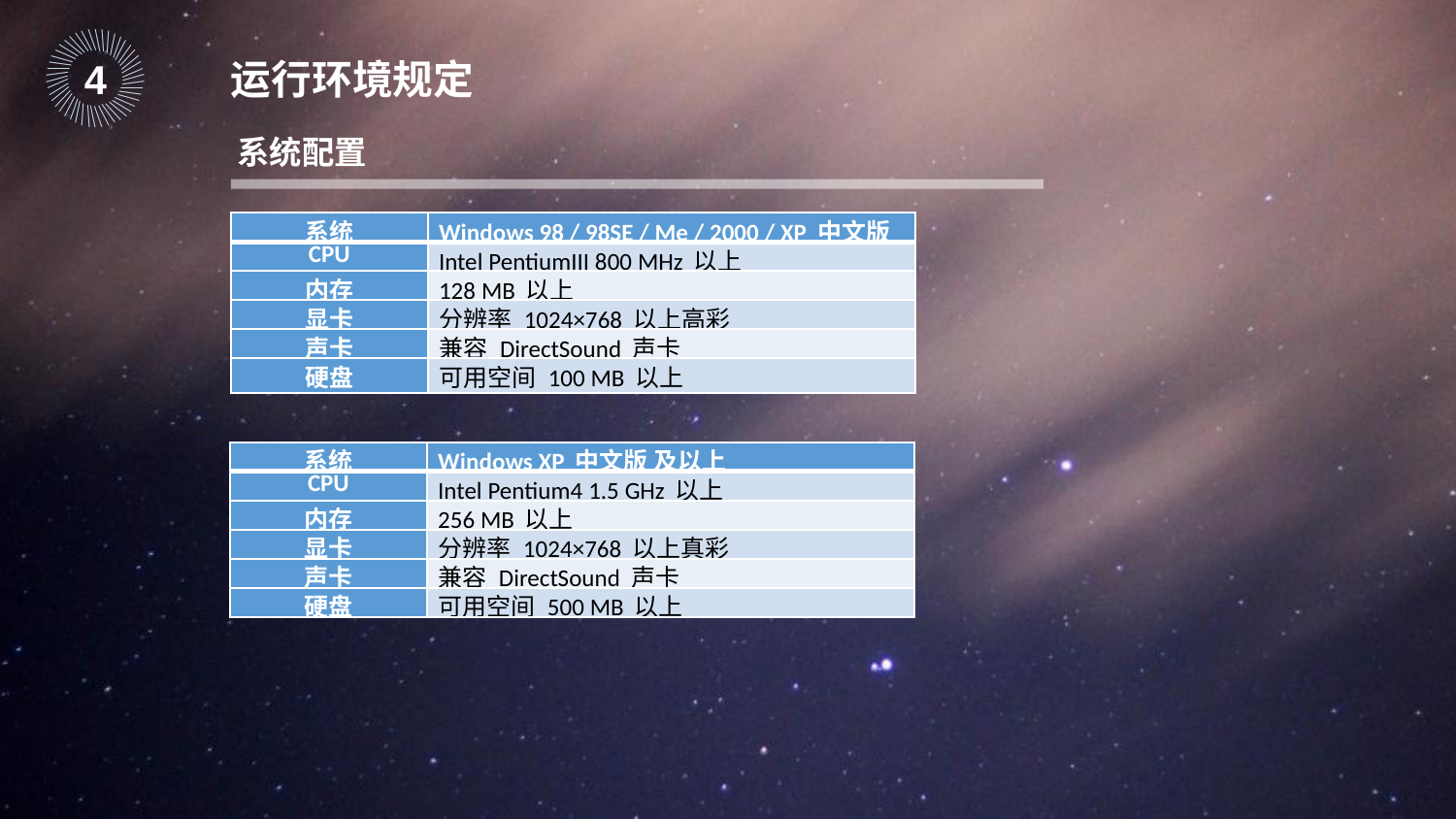

｜
｜
｜
｜
｜
｜
｜
｜
｜
｜
｜
｜
｜
｜
｜
｜
｜
｜
｜
｜
｜
｜
｜
｜
｜
｜
｜
｜
｜
｜
｜
｜
｜
｜
｜
｜
｜
｜
｜
｜
｜
｜
｜
｜
｜
｜
4
运行环境规定
系统配置

| 系统 | Windows 98 / 98SE / Me / 2000 / XP 中文版 |
| --- | --- |
| CPU | Intel PentiumIII 800 MHz 以上 |
| 内存 | 128 MB 以上 |
| 显卡 | 分辨率 1024×768 以上高彩 |
| 声卡 | 兼容 DirectSound 声卡 |
| 硬盘 | 可用空间 100 MB 以上 |
| 系统 | Windows XP 中文版 及以上 |
| --- | --- |
| CPU | Intel Pentium4 1.5 GHz 以上 |
| 内存 | 256 MB 以上 |
| 显卡 | 分辨率 1024×768 以上真彩 |
| 声卡 | 兼容 DirectSound 声卡 |
| 硬盘 | 可用空间 500 MB 以上 |